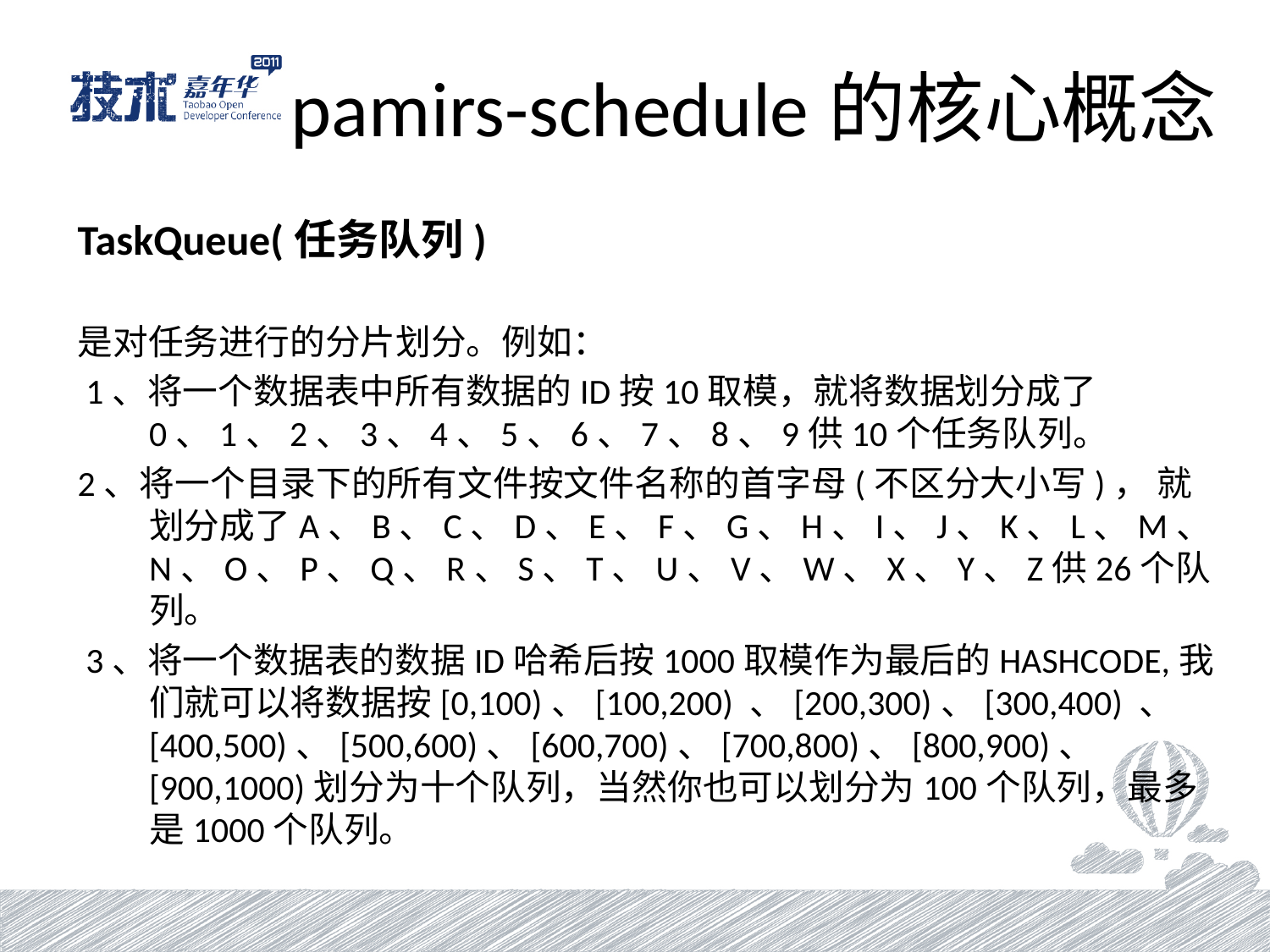

# pamirs-schedule的核心概念
TaskQueue(任务队列)

是对任务进行的分片划分。例如：
 1、将一个数据表中所有数据的ID按10取模，就将数据划分成了0、1、2、3、4、5、6、7、8、9供10个任务队列。
2、将一个目录下的所有文件按文件名称的首字母(不区分大小写)， 就划分成了A、B、C、D、E、F、G、H、I、J、K、L、M、N、O、P、Q、R、S、T、U、V、W、X、Y、Z供26个队列。
 3、将一个数据表的数据ID哈希后按1000取模作为最后的HASHCODE,我们就可以将数据按[0,100)、[100,200) 、[200,300)、[300,400) 、 [400,500)、[500,600)、[600,700)、[700,800)、[800,900)、 [900,1000)划分为十个队列，当然你也可以划分为100个队列，最多是1000个队列。